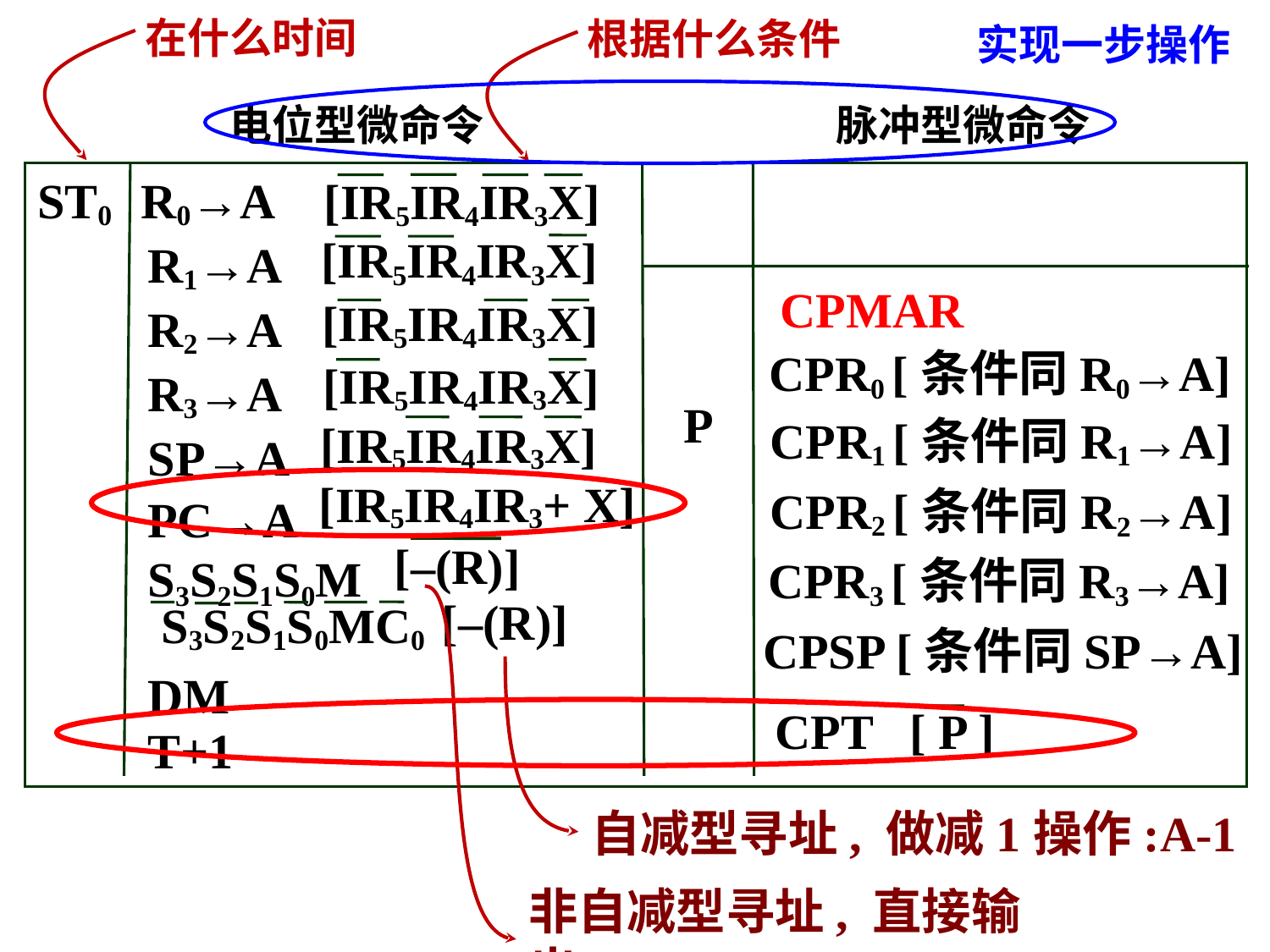

在什么时间
根据什么条件
实现一步操作

电位型微命令
脉冲型微命令
ST0    R0→A
         R1→A
         R2→A
         R3→A
         SP→A
         PC→A
         S3S2S1S0M

         DM
         T+1

 [IR5IR4IR3X]

 [IR5IR4IR3X]

CPMAR
 [IR5IR4IR3X]

CPR0 [条件同R0→A]
 [IR5IR4IR3X]

P
CPR1 [条件同R1→A]
 [IR5IR4IR3X]

 [IR5IR4IR3+ X]
CPR2 [条件同R2→A]
[–(R)]

CPR3 [条件同R3→A]
[–(R)]
S3S2S1S0MC0

CPSP [条件同SP→A]
CPT   [ P ]

自减型寻址, 做减1操作:A-1
非自减型寻址, 直接输出:A